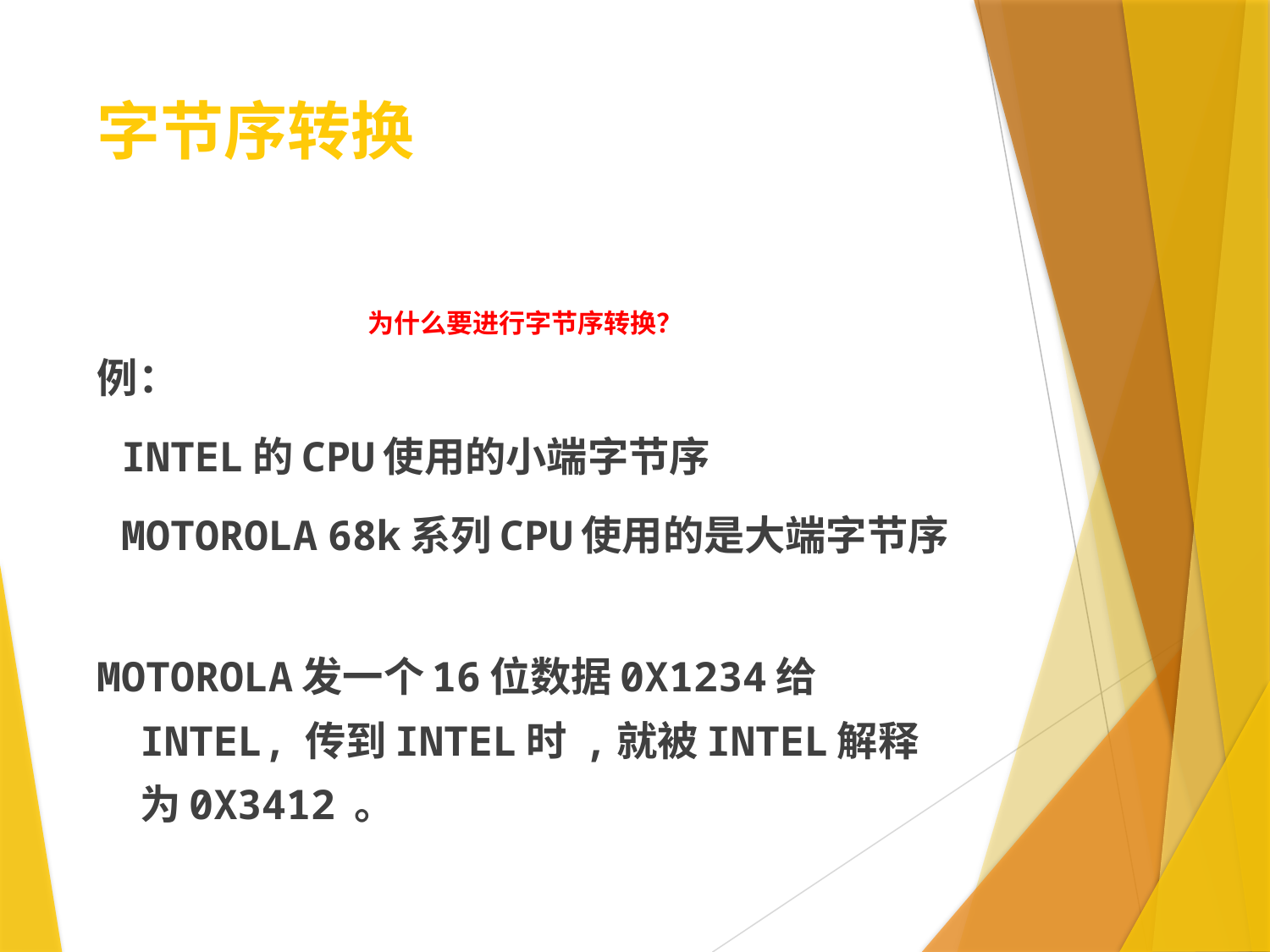

# 字节序转换
为什么要进行字节序转换？
例：
 INTEL的CPU使用的小端字节序
 MOTOROLA 68k系列CPU使用的是大端字节序
MOTOROLA发一个16位数据0X1234给INTEL, 传到INTEL时 ,就被INTEL解释为0X3412 。